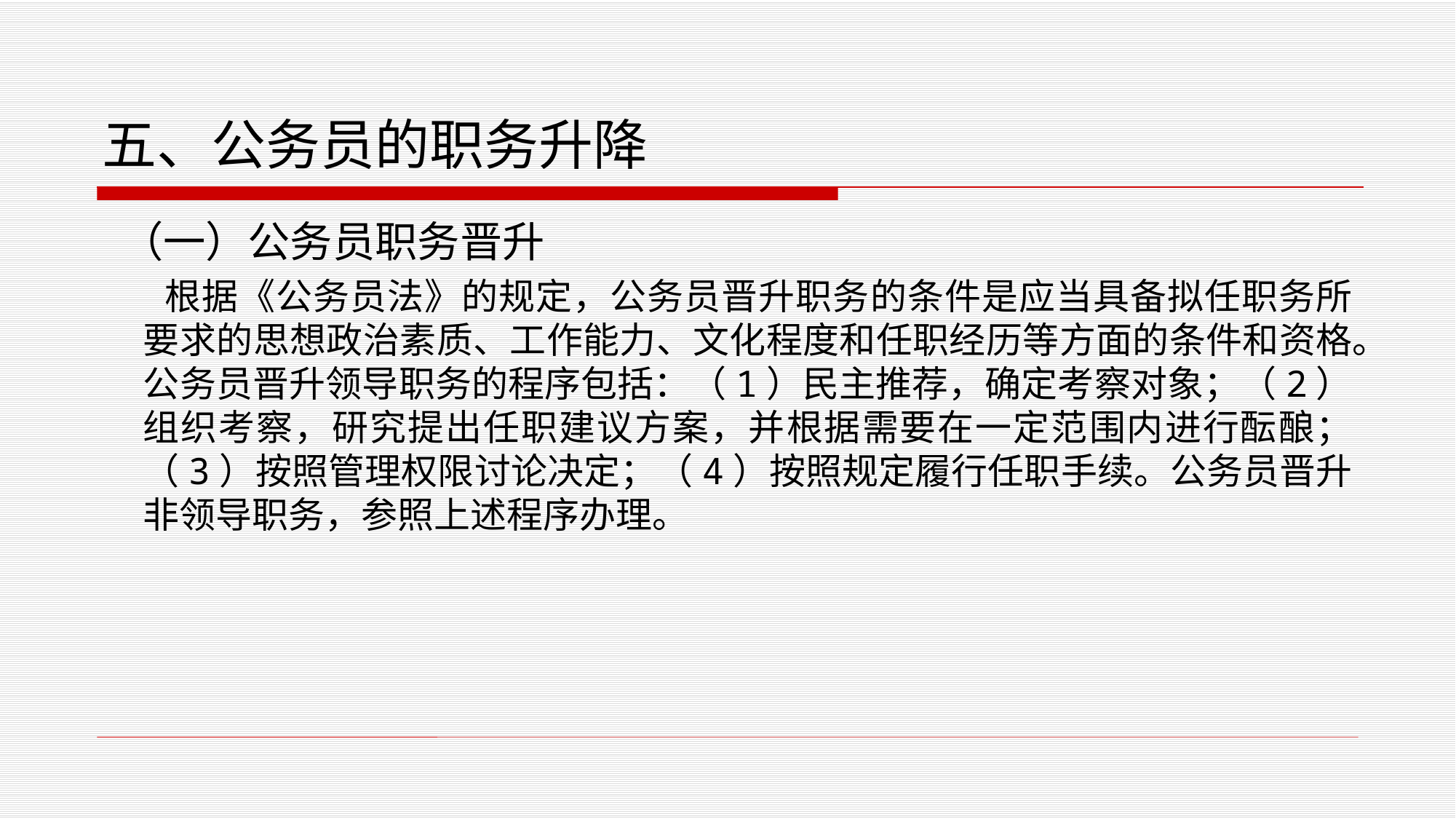

# 五、公务员的职务升降
 （一）公务员职务晋升
      根据《公务员法》的规定，公务员晋升职务的条件是应当具备拟任职务所要求的思想政治素质、工作能力、文化程度和任职经历等方面的条件和资格。公务员晋升领导职务的程序包括：（1）民主推荐，确定考察对象；（2）组织考察，研究提出任职建议方案，并根据需要在一定范围内进行酝酿；（3）按照管理权限讨论决定；（4）按照规定履行任职手续。公务员晋升非领导职务，参照上述程序办理。